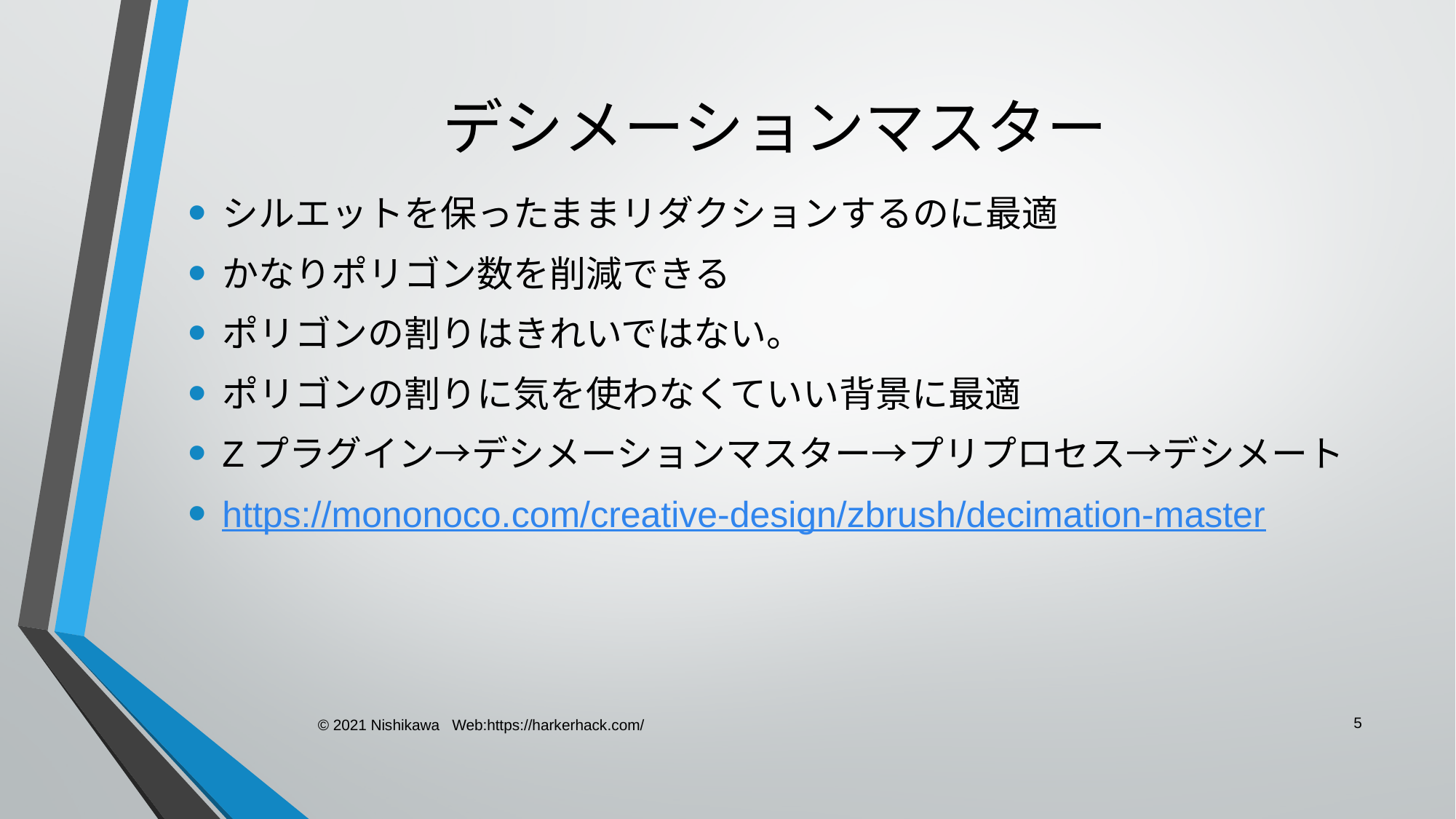

# デシメーションマスター
シルエットを保ったままリダクションするのに最適
かなりポリゴン数を削減できる
ポリゴンの割りはきれいではない。
ポリゴンの割りに気を使わなくていい背景に最適
Zプラグイン→デシメーションマスター→プリプロセス→デシメート
https://mononoco.com/creative-design/zbrush/decimation-master

5
© 2021 Nishikawa   Web:https://harkerhack.com/